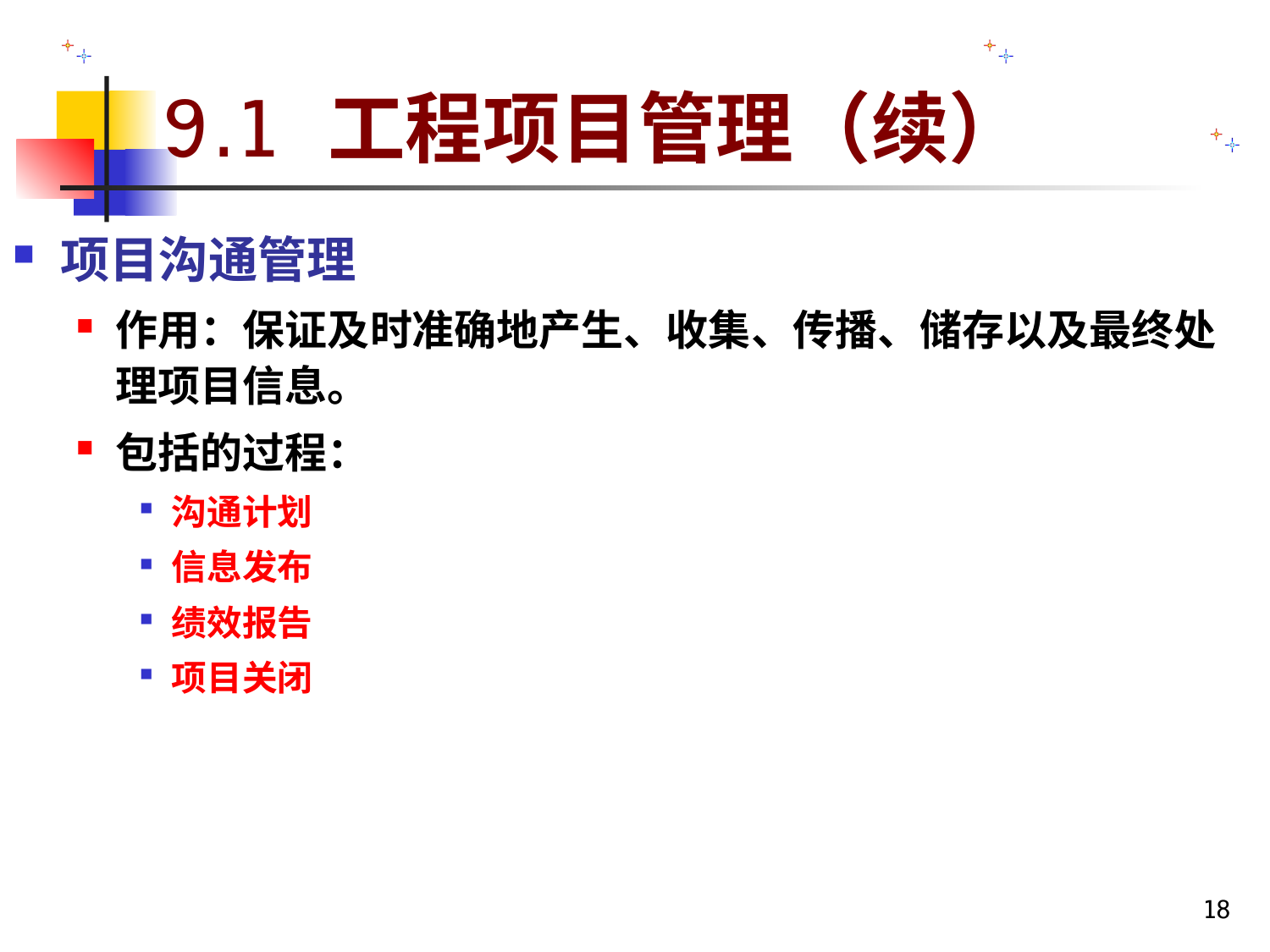

# 9.1 工程项目管理（续）
项目沟通管理
作用：保证及时准确地产生、收集、传播、储存以及最终处理项目信息。
包括的过程：
沟通计划
信息发布
绩效报告
项目关闭

18